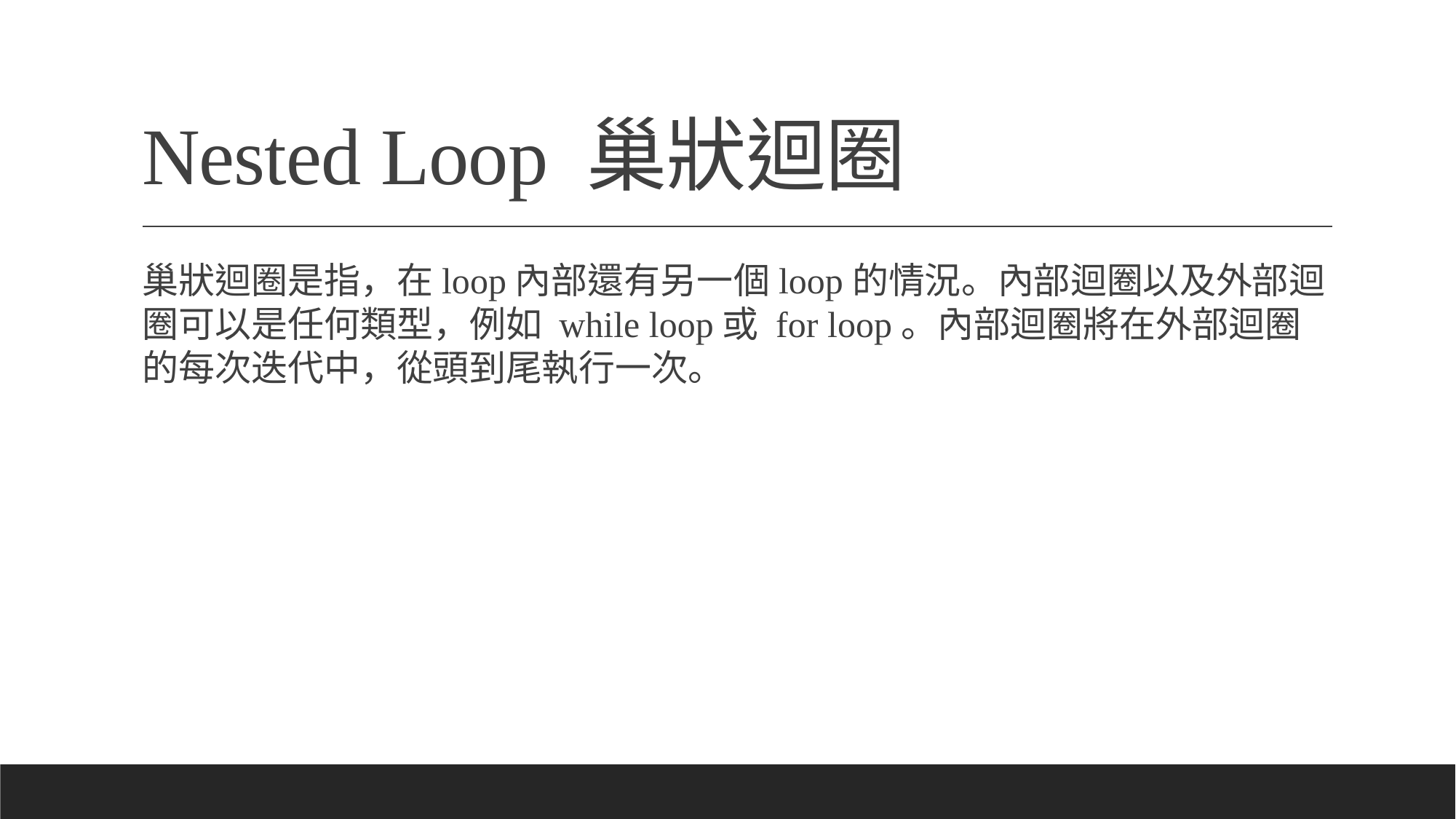

# Nested Loop 巢狀迴圈
巢狀迴圈是指，在loop內部還有另一個loop的情況。內部迴圈以及外部迴圈可以是任何類型，例如 while loop或 for loop。內部迴圈將在外部迴圈的每次迭代中，從頭到尾執行一次。